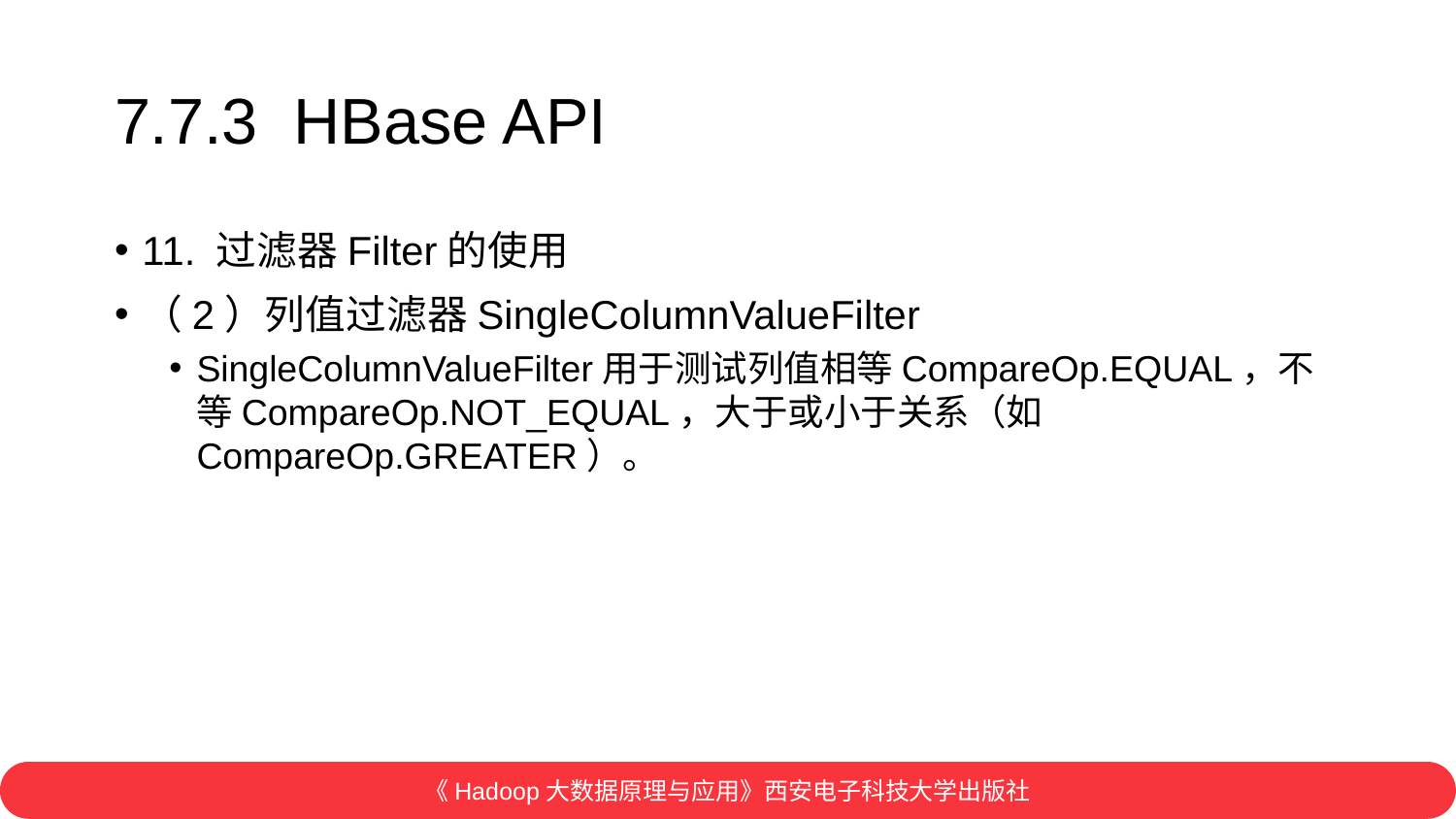

# 7.7.3  HBase API
11. 过滤器Filter的使用
（2）列值过滤器SingleColumnValueFilter
SingleColumnValueFilter用于测试列值相等CompareOp.EQUAL，不等CompareOp.NOT_EQUAL，大于或小于关系（如CompareOp.GREATER）。